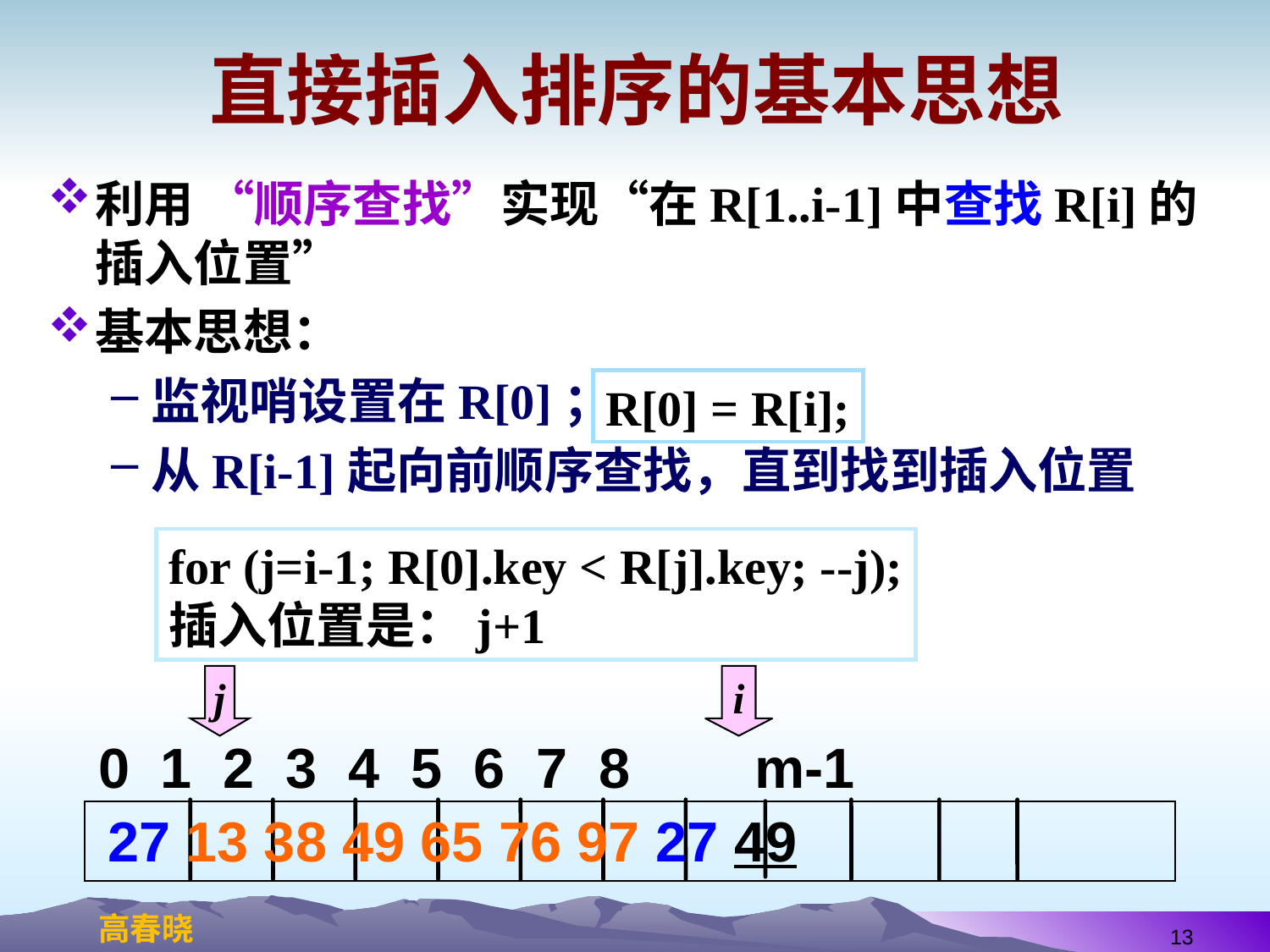

# 直接插入排序的基本思想
利用 “顺序查找”实现“在R[1..i-1]中查找R[i]的插入位置”
基本思想：
监视哨设置在R[0]；
从R[i-1]起向前顺序查找，直到找到插入位置

R[0] = R[i];
for (j=i-1; R[0].key < R[j].key; --j);
插入位置是：j+1
j
i
  0  1  2  3  4  5  6  7  8        m-1
27 13 38 49 65 76 97 27 49

13